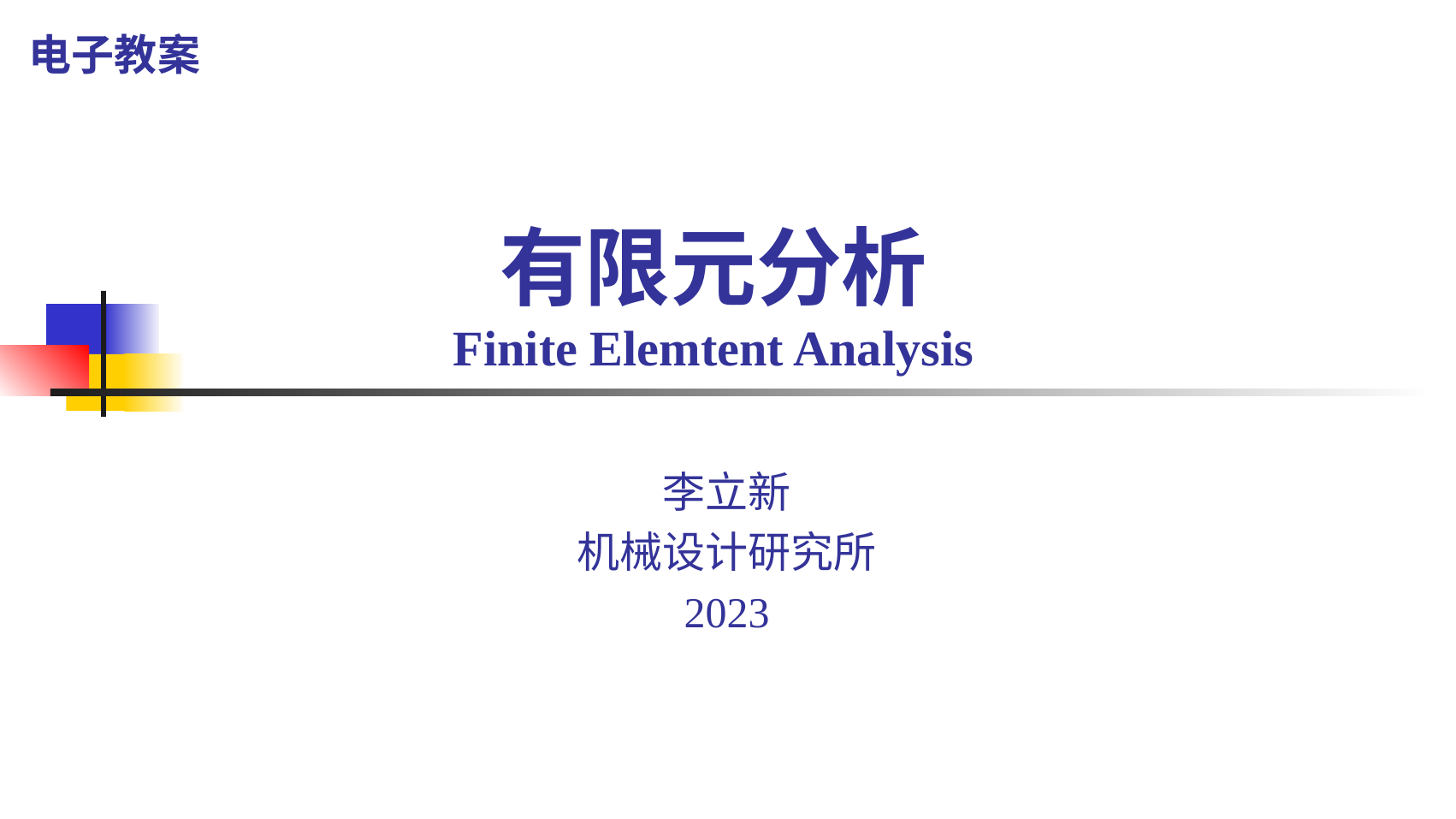

电子教案
# 有限元分析 Finite Elemtent Analysis
李立新
机械设计研究所
2023